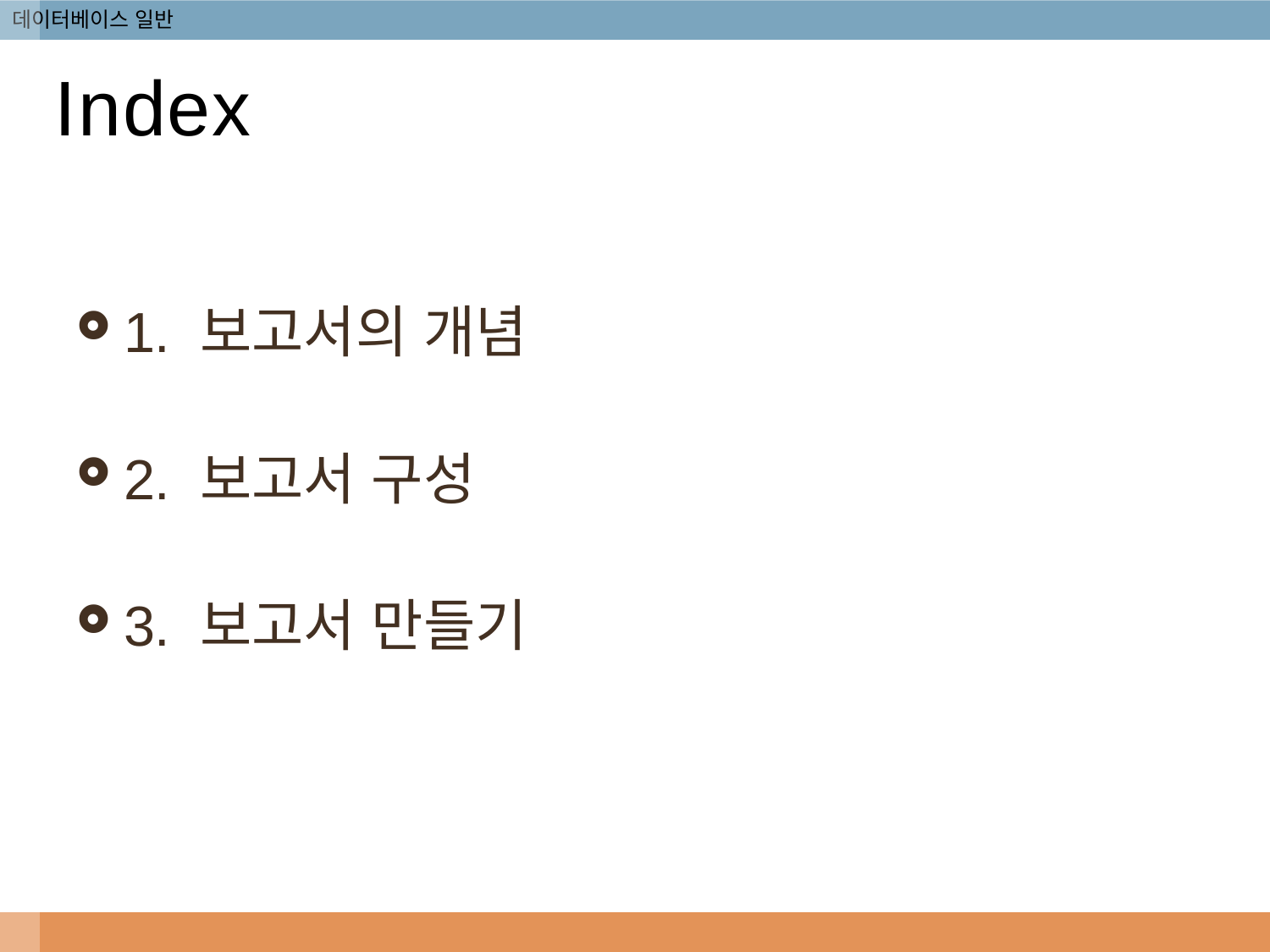

# Index
1. 보고서의 개념
2. 보고서 구성
3. 보고서 만들기